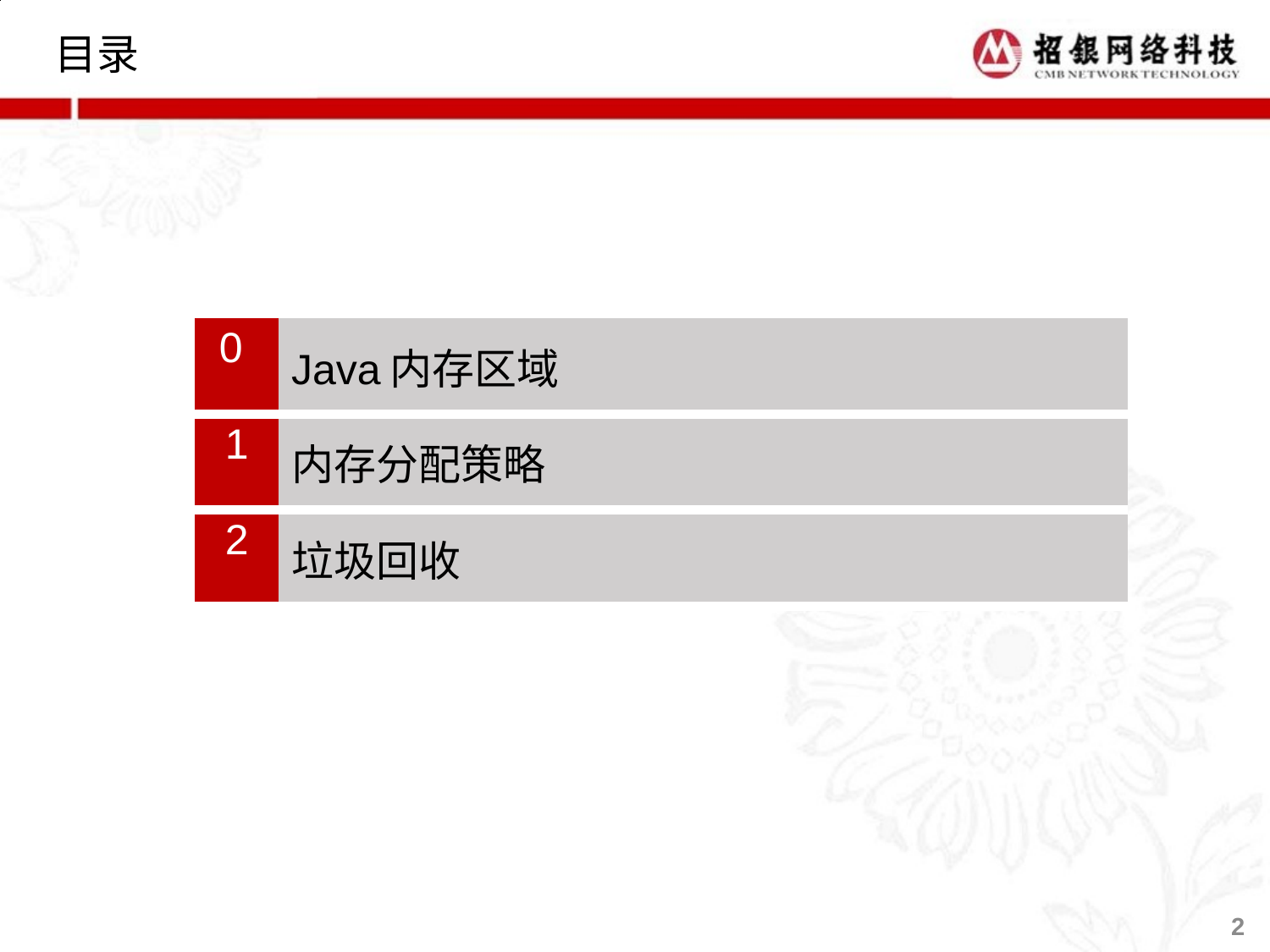

目录
| 0 | Java内存区域 |
| --- | --- |
| 1 | 内存分配策略 |
| 2 | 垃圾回收 |
2